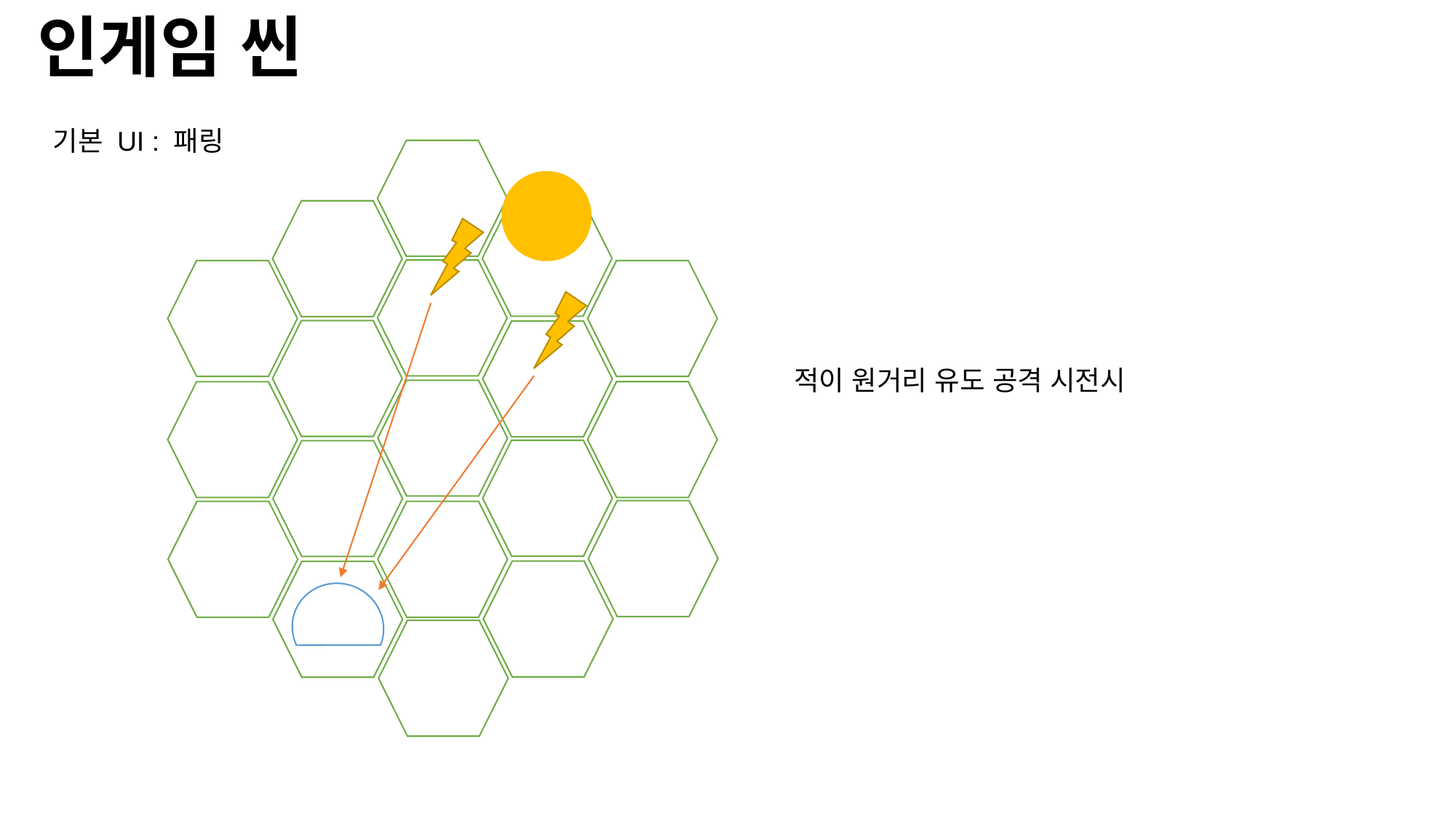

인게임 씬
기본 UI : 패링

적이 원거리 유도 공격 시전시